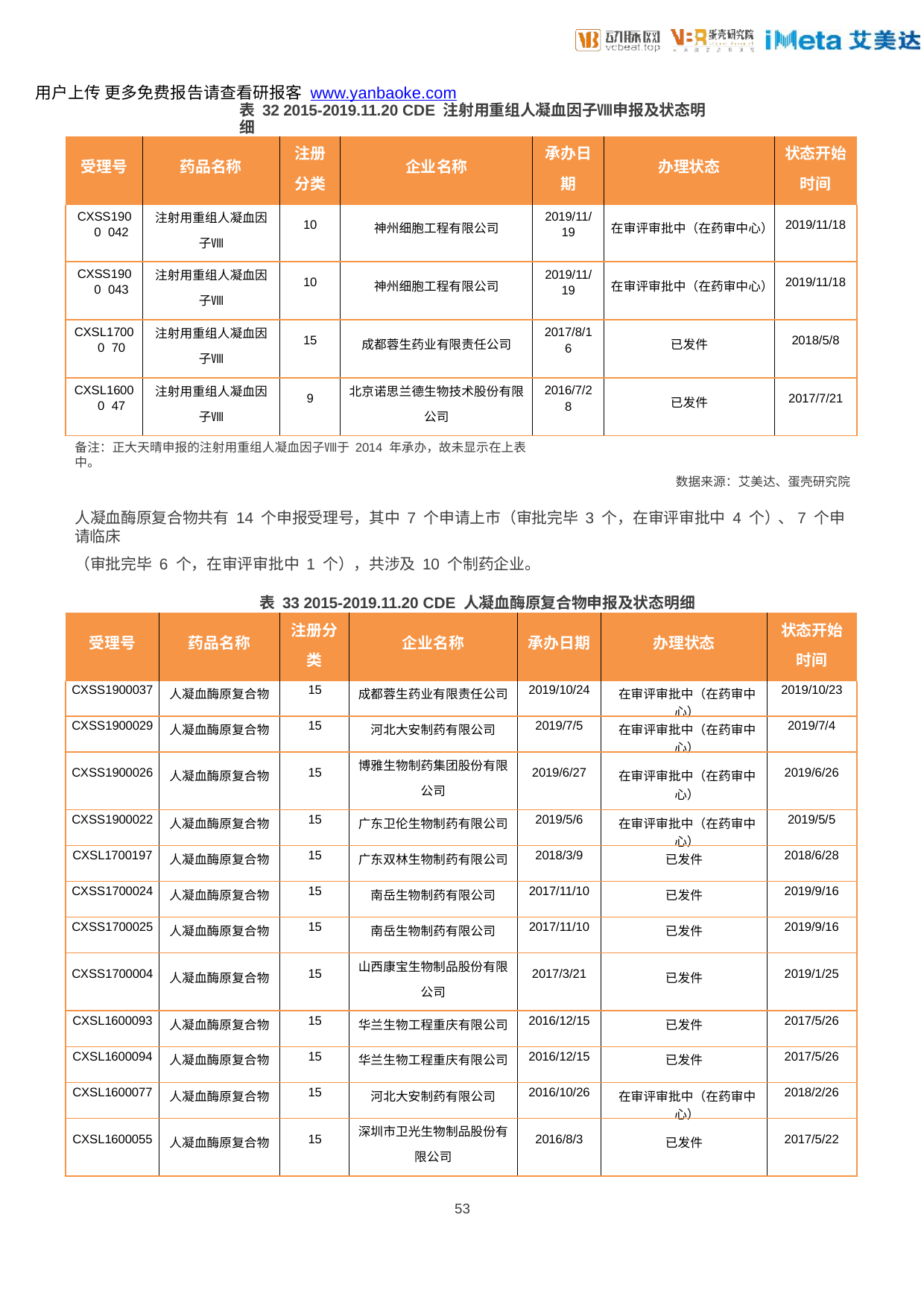

用户上传 更多免费报告请查看研报客 www.yanbaoke.com
表 32 2015-2019.11.20 CDE 注射用重组人凝血因子Ⅷ申报及状态明细
| 受理号 | 药品名称 | 注册 分类 | 企业名称 | 承办日 期 | 办理状态 | 状态开始 时间 |
| --- | --- | --- | --- | --- | --- | --- |
| CXSS1900 042 | 注射用重组人凝血因 子Ⅷ | 10 | 神州细胞工程有限公司 | 2019/11/ 19 | 在审评审批中（在药审中心） | 2019/11/18 |
| CXSS1900 043 | 注射用重组人凝血因 子Ⅷ | 10 | 神州细胞工程有限公司 | 2019/11/ 19 | 在审评审批中（在药审中心） | 2019/11/18 |
| CXSL17000 70 | 注射用重组人凝血因 子Ⅷ | 15 | 成都蓉生药业有限责任公司 | 2017/8/1 6 | 已发件 | 2018/5/8 |
| CXSL16000 47 | 注射用重组人凝血因 子Ⅷ | 9 | 北京诺思兰德生物技术股份有限 公司 | 2016/7/2 8 | 已发件 | 2017/7/21 |
备注：正大天晴申报的注射用重组人凝血因子Ⅷ于 2014 年承办，故未显示在上表中。
数据来源：艾美达、蛋壳研究院

人凝血酶原复合物共有 14 个申报受理号，其中 7 个申请上市（审批完毕 3 个，在审评审批中 4 个）、7 个申请临床
（审批完毕 6 个，在审评审批中 1 个），共涉及 10 个制药企业。

表 33 2015-2019.11.20 CDE 人凝血酶原复合物申报及状态明细
| 受理号 | 药品名称 | 注册分 类 | 企业名称 | 承办日期 | 办理状态 | 状态开始 时间 |
| --- | --- | --- | --- | --- | --- | --- |
| CXSS1900037 | 人凝血酶原复合物 | 15 | 成都蓉生药业有限责任公司 | 2019/10/24 | 在审评审批中（在药审中心） | 2019/10/23 |
| CXSS1900029 | 人凝血酶原复合物 | 15 | 河北大安制药有限公司 | 2019/7/5 | 在审评审批中（在药审中心） | 2019/7/4 |
| CXSS1900026 | 人凝血酶原复合物 | 15 | 博雅生物制药集团股份有限 公司 | 2019/6/27 | 在审评审批中（在药审中心） | 2019/6/26 |
| CXSS1900022 | 人凝血酶原复合物 | 15 | 广东卫伦生物制药有限公司 | 2019/5/6 | 在审评审批中（在药审中心） | 2019/5/5 |
| CXSL1700197 | 人凝血酶原复合物 | 15 | 广东双林生物制药有限公司 | 2018/3/9 | 已发件 | 2018/6/28 |
| CXSS1700024 | 人凝血酶原复合物 | 15 | 南岳生物制药有限公司 | 2017/11/10 | 已发件 | 2019/9/16 |
| CXSS1700025 | 人凝血酶原复合物 | 15 | 南岳生物制药有限公司 | 2017/11/10 | 已发件 | 2019/9/16 |
| CXSS1700004 | 人凝血酶原复合物 | 15 | 山西康宝生物制品股份有限 公司 | 2017/3/21 | 已发件 | 2019/1/25 |
| CXSL1600093 | 人凝血酶原复合物 | 15 | 华兰生物工程重庆有限公司 | 2016/12/15 | 已发件 | 2017/5/26 |
| CXSL1600094 | 人凝血酶原复合物 | 15 | 华兰生物工程重庆有限公司 | 2016/12/15 | 已发件 | 2017/5/26 |
| CXSL1600077 | 人凝血酶原复合物 | 15 | 河北大安制药有限公司 | 2016/10/26 | 在审评审批中（在药审中心） | 2018/2/26 |
| CXSL1600055 | 人凝血酶原复合物 | 15 | 深圳市卫光生物制品股份有 限公司 | 2016/8/3 | 已发件 | 2017/5/22 |
53